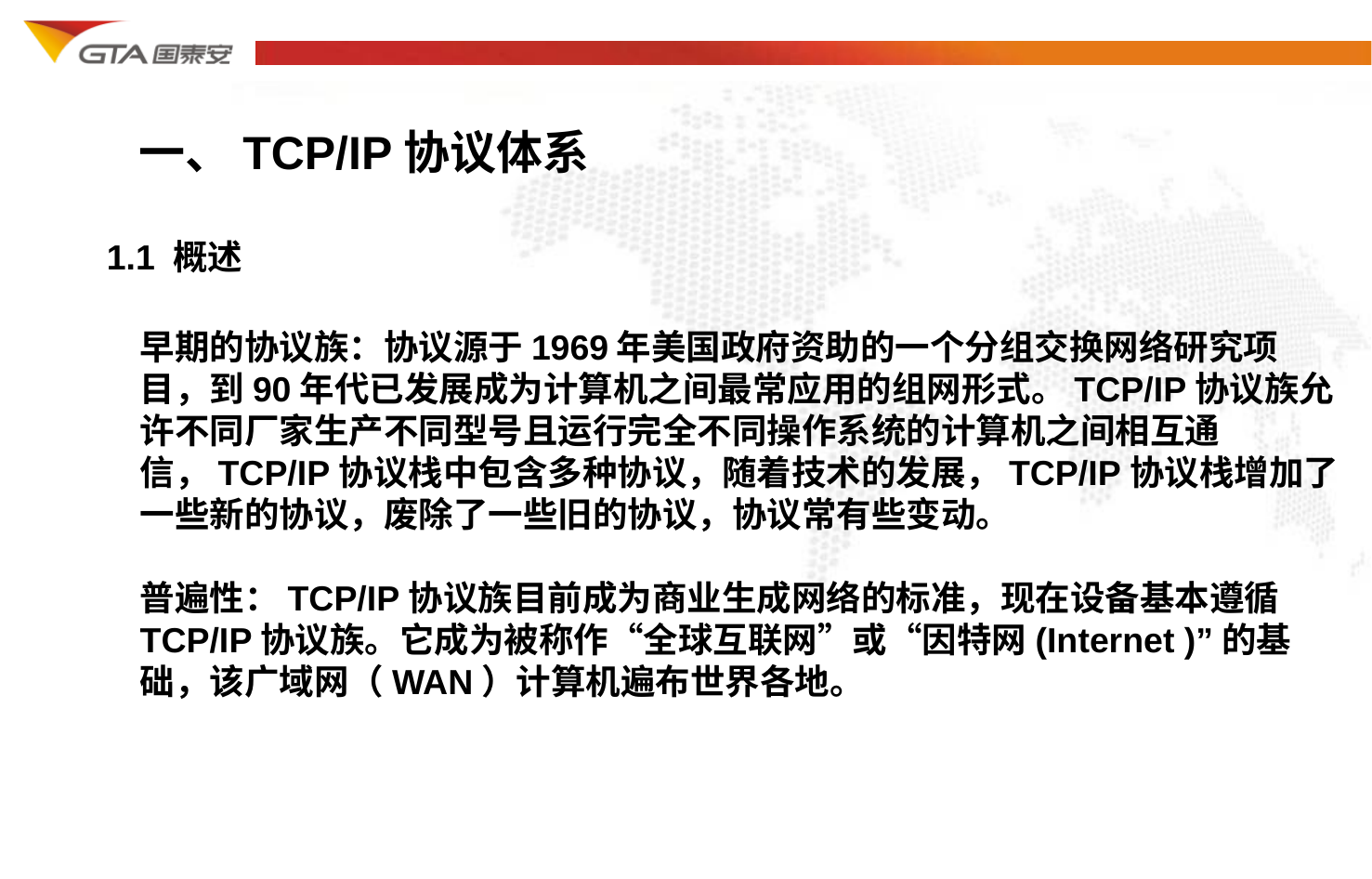

一、TCP/IP协议体系

1.1 概述
早期的协议族：协议源于1969年美国政府资助的一个分组交换网络研究项
目，到90年代已发展成为计算机之间最常应用的组网形式。TCP/IP协议族允许不同厂家生产不同型号且运行完全不同操作系统的计算机之间相互通信，TCP/IP协议栈中包含多种协议，随着技术的发展，TCP/IP协议栈增加了一些新的协议，废除了一些旧的协议，协议常有些变动。

普遍性：TCP/IP协议族目前成为商业生成网络的标准，现在设备基本遵循
TCP/IP协议族。它成为被称作“全球互联网”或“因特网(Internet )”的基础，该广域网（WAN）计算机遍布世界各地。